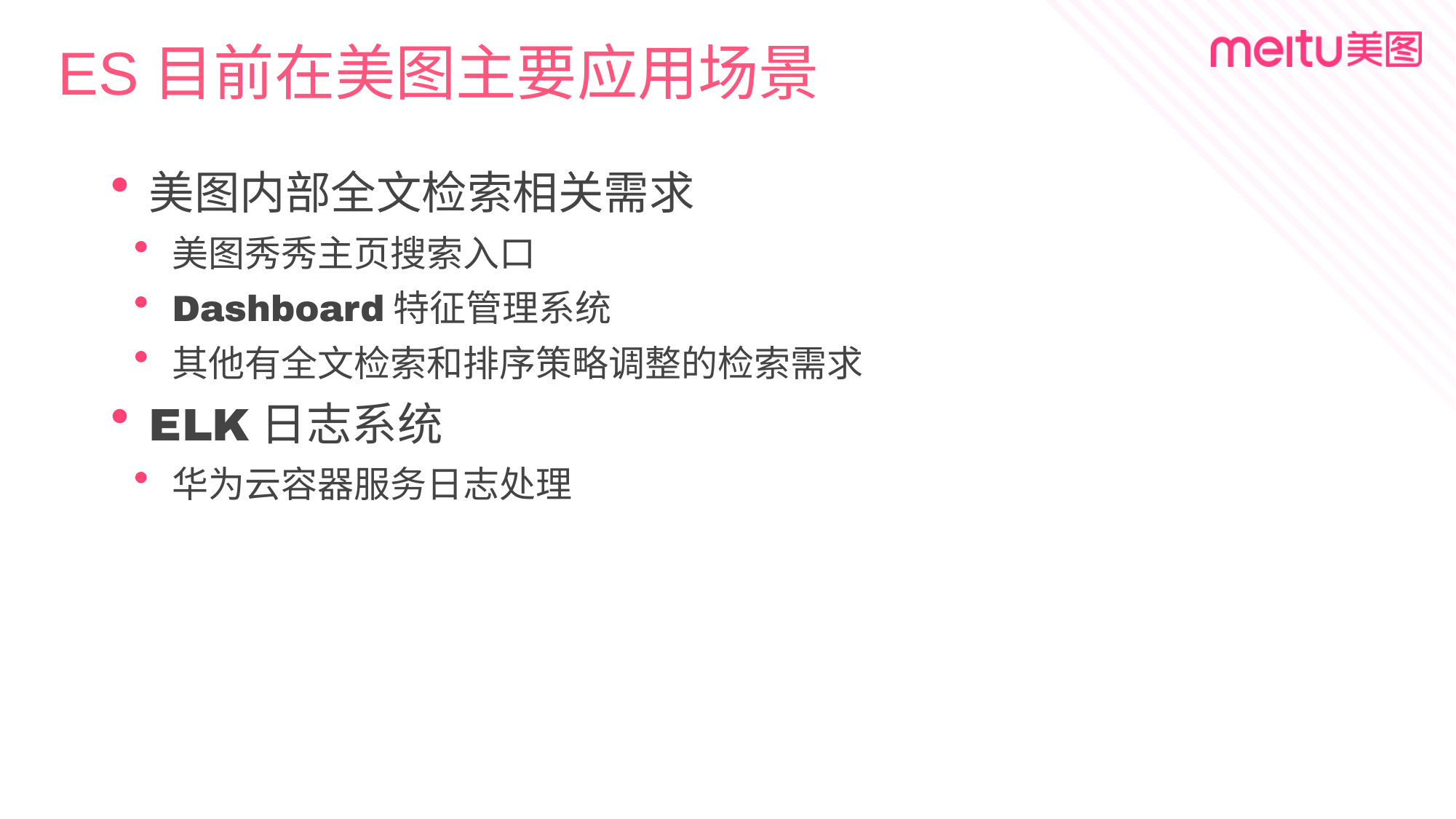

# ES目前在美图主要应用场景
美图内部全文检索相关需求
美图秀秀主页搜索入口
Dashboard特征管理系统
其他有全文检索和排序策略调整的检索需求
ELK日志系统
华为云容器服务日志处理